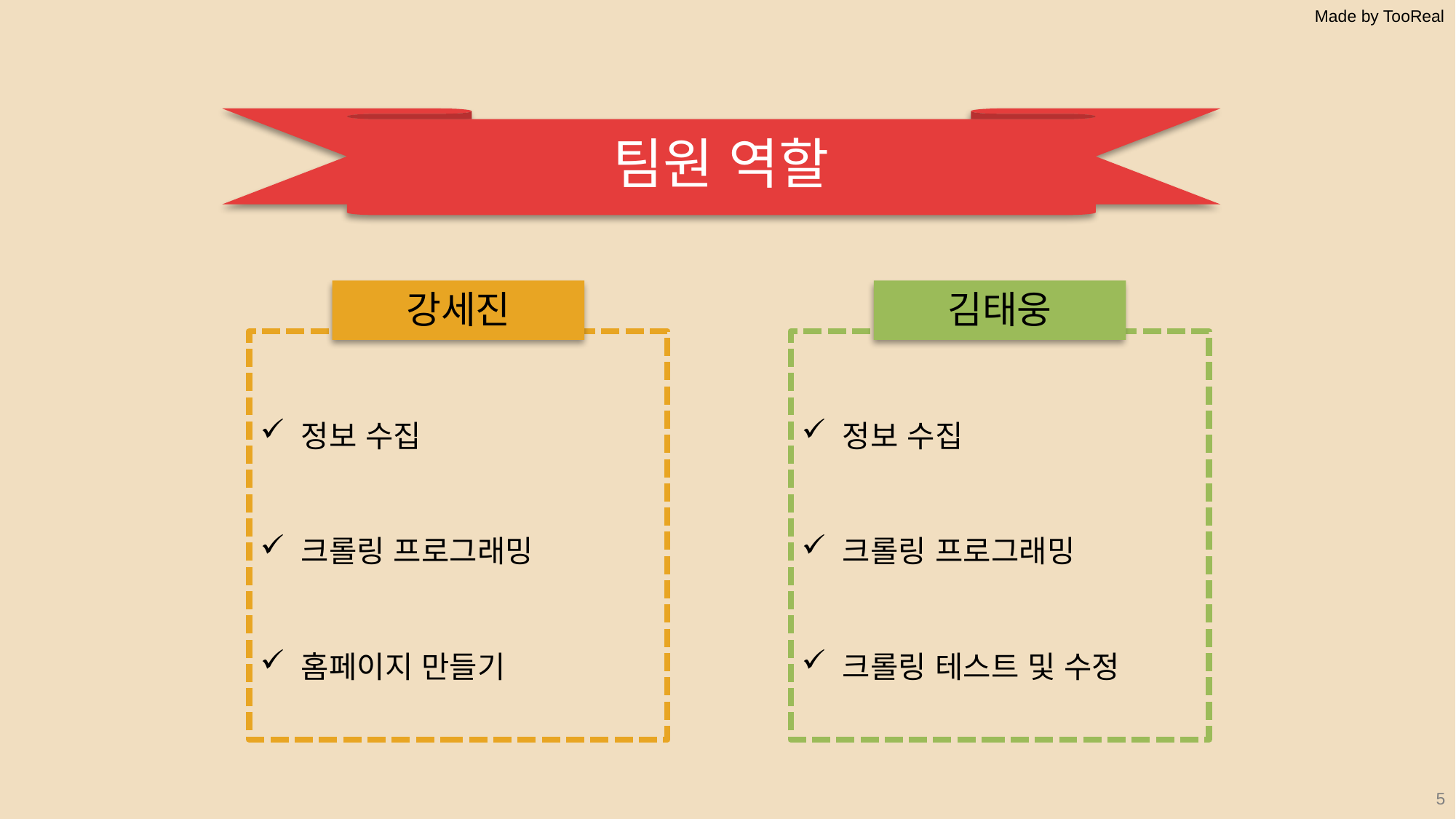

# 팀원 역할
강세진
김태웅
정보 수집
크롤링 프로그래밍
홈페이지 만들기
정보 수집
크롤링 프로그래밍
크롤링 테스트 및 수정
5